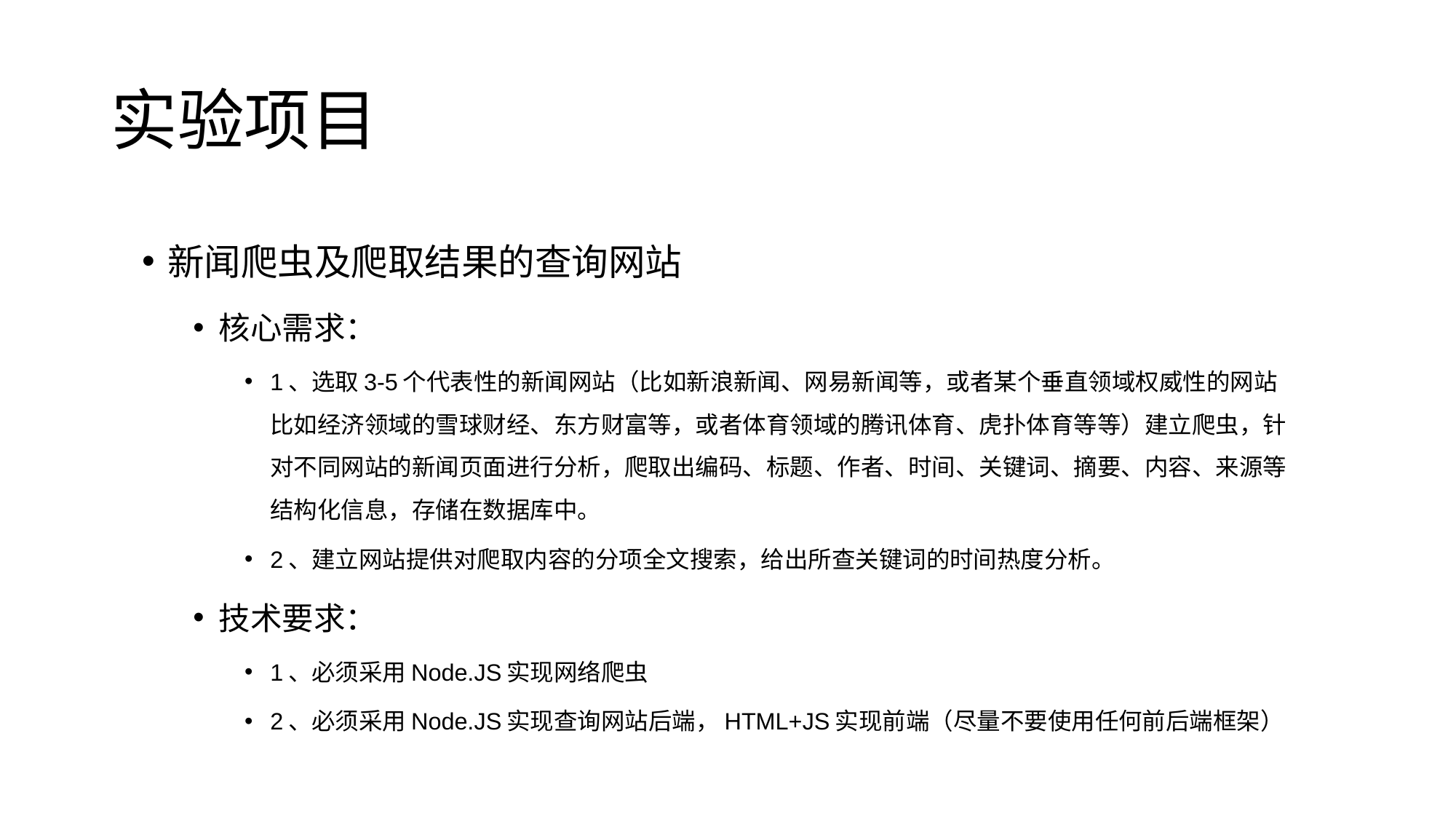

# 实验项目
新闻爬虫及爬取结果的查询网站
核心需求：
1、选取3-5个代表性的新闻网站（比如新浪新闻、网易新闻等，或者某个垂直领域权威性的网站比如经济领域的雪球财经、东方财富等，或者体育领域的腾讯体育、虎扑体育等等）建立爬虫，针对不同网站的新闻页面进行分析，爬取出编码、标题、作者、时间、关键词、摘要、内容、来源等结构化信息，存储在数据库中。
2、建立网站提供对爬取内容的分项全文搜索，给出所查关键词的时间热度分析。
技术要求：
1、必须采用Node.JS实现网络爬虫
2、必须采用Node.JS实现查询网站后端，HTML+JS实现前端（尽量不要使用任何前后端框架）